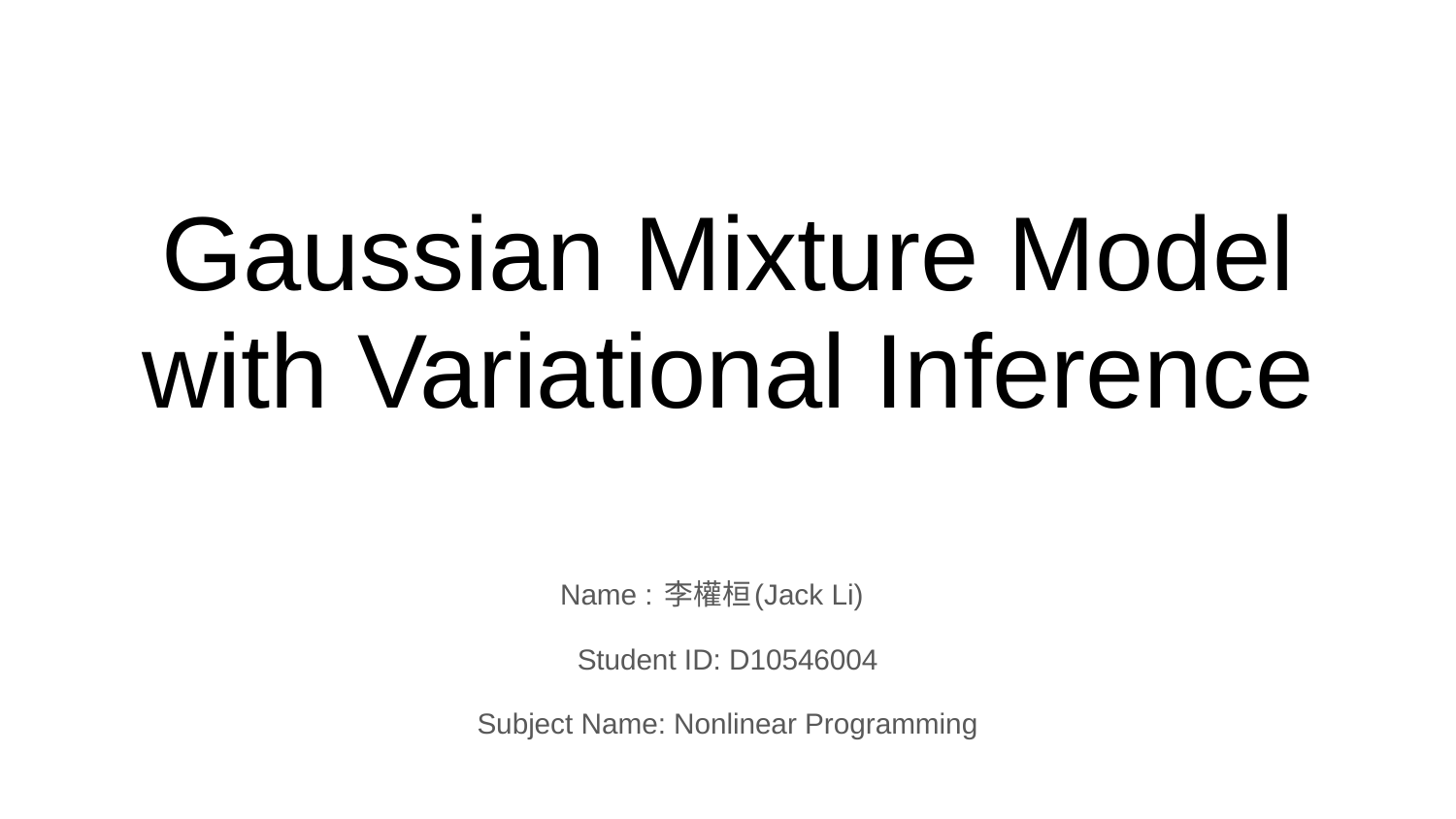

# Gaussian Mixture Model with Variational Inference

Name : 李權桓(Jack Li)

Student ID: D10546004

Subject Name: Nonlinear Programming